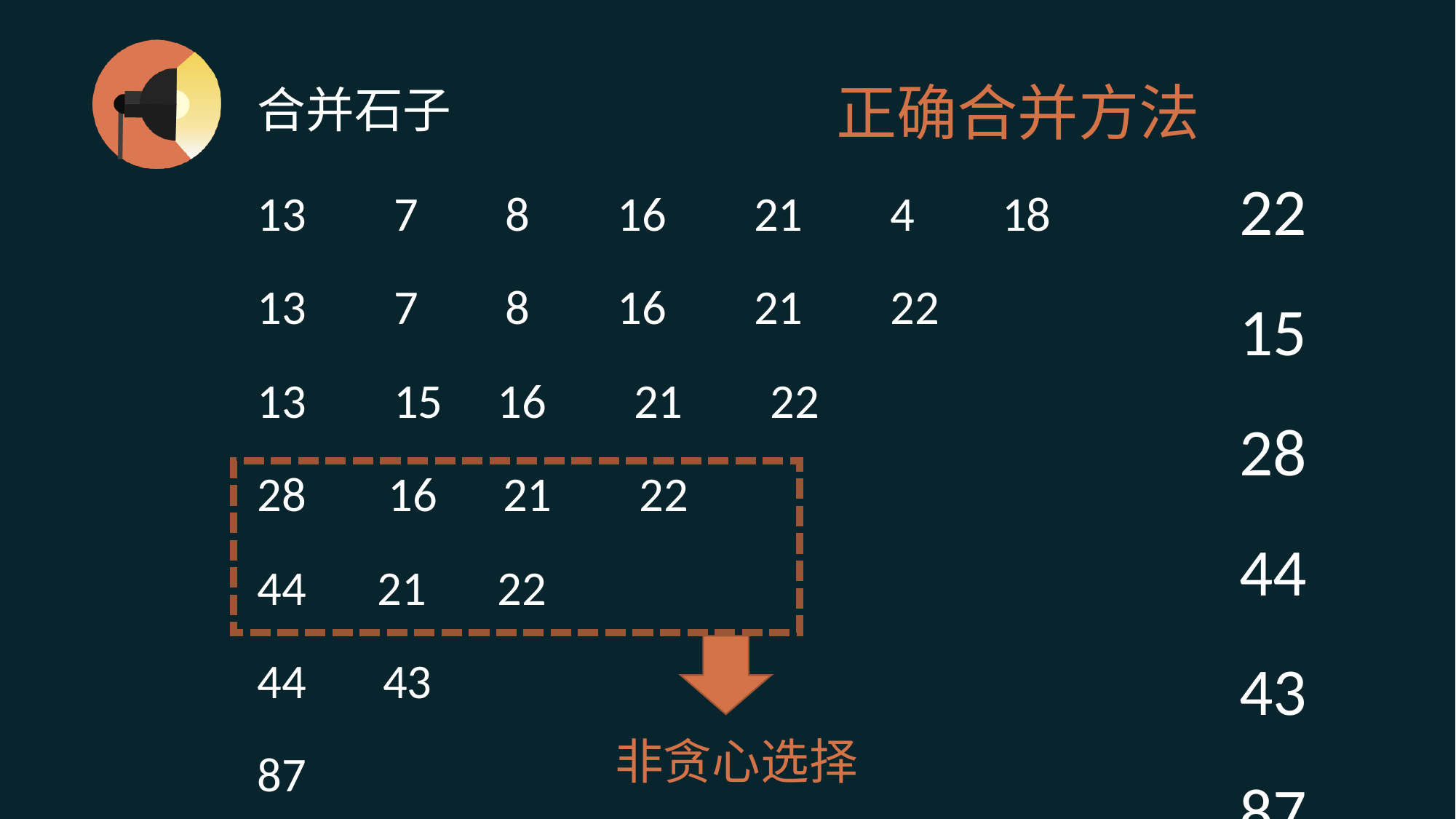

# 合并石子
正确合并方法
22
15
28
44
43
87
13        7        8        16        21        4        18
13        7        8        16        21        22
13        15     16        21        22
28	  16      21        22

44	 21	  22

44       43
非贪心选择
87